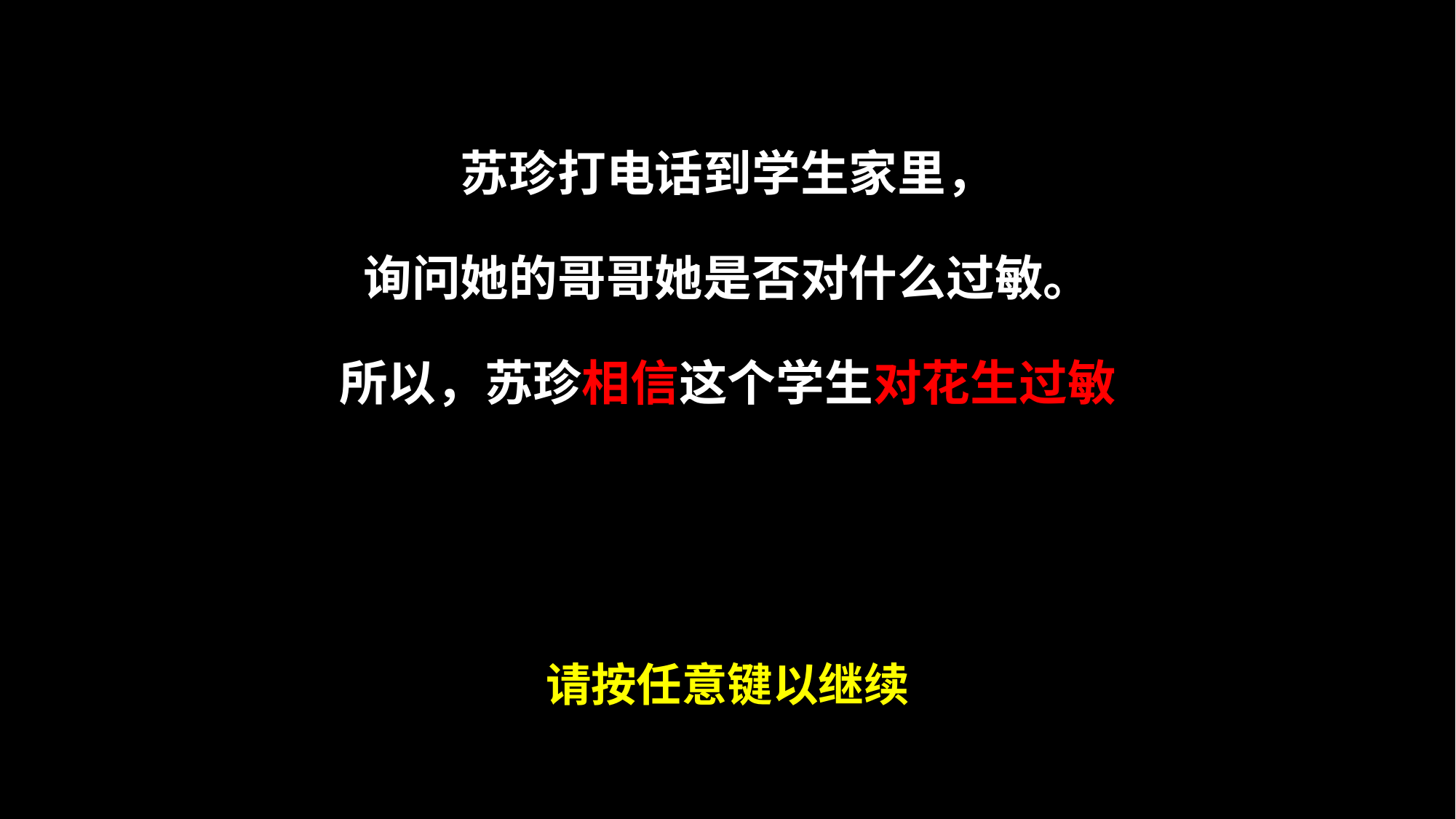

# 苏珍打电话到学生家里， 询问她的哥哥她是否对什么过敏。 所以，苏珍相信这个学生对花生过敏
请按任意键以继续